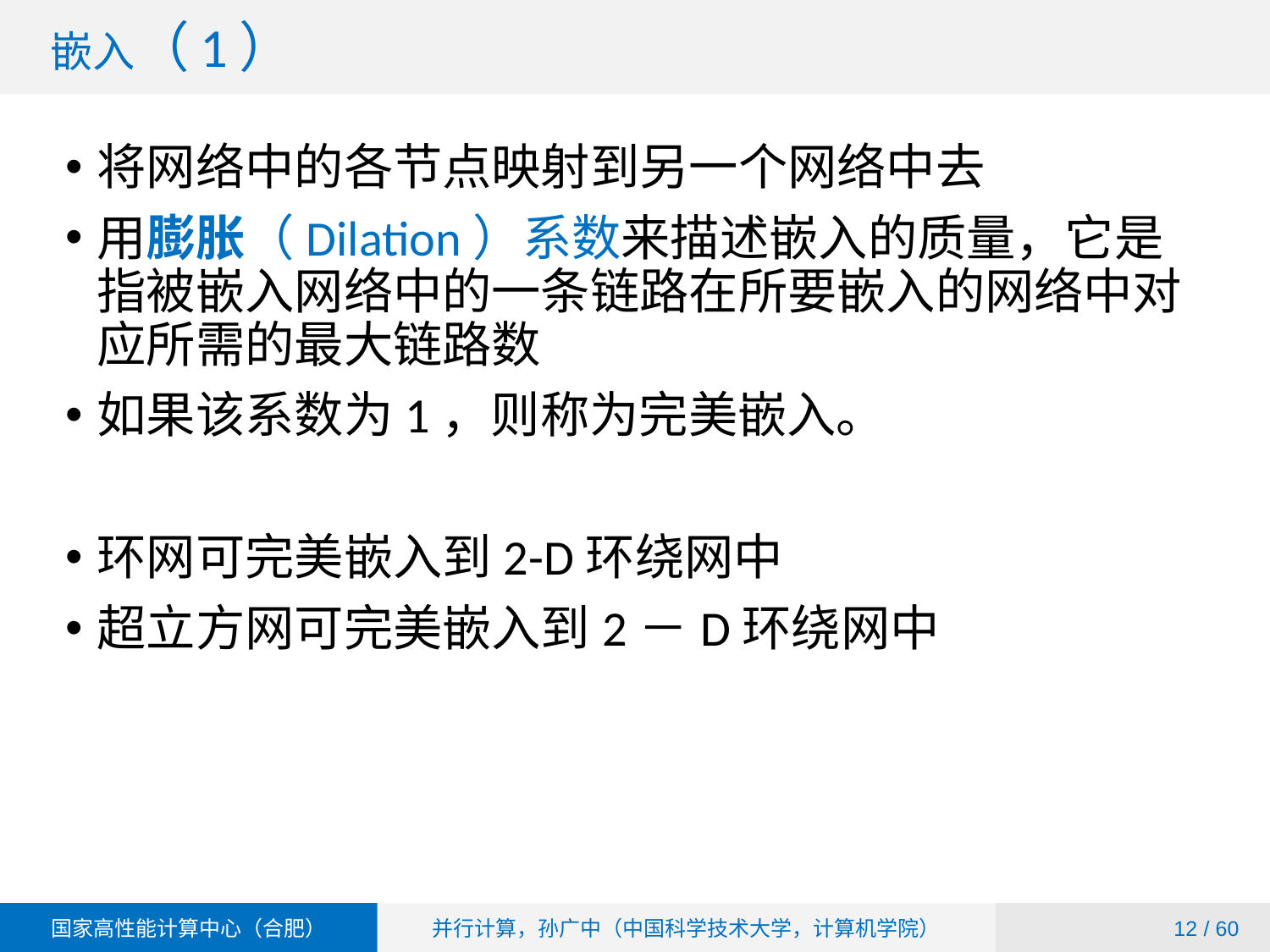

# 嵌入（1）
将网络中的各节点映射到另一个网络中去
用膨胀（Dilation）系数来描述嵌入的质量，它是指被嵌入网络中的一条链路在所要嵌入的网络中对应所需的最大链路数
如果该系数为1，则称为完美嵌入。

环网可完美嵌入到2-D环绕网中
超立方网可完美嵌入到2－D环绕网中

12 / 60